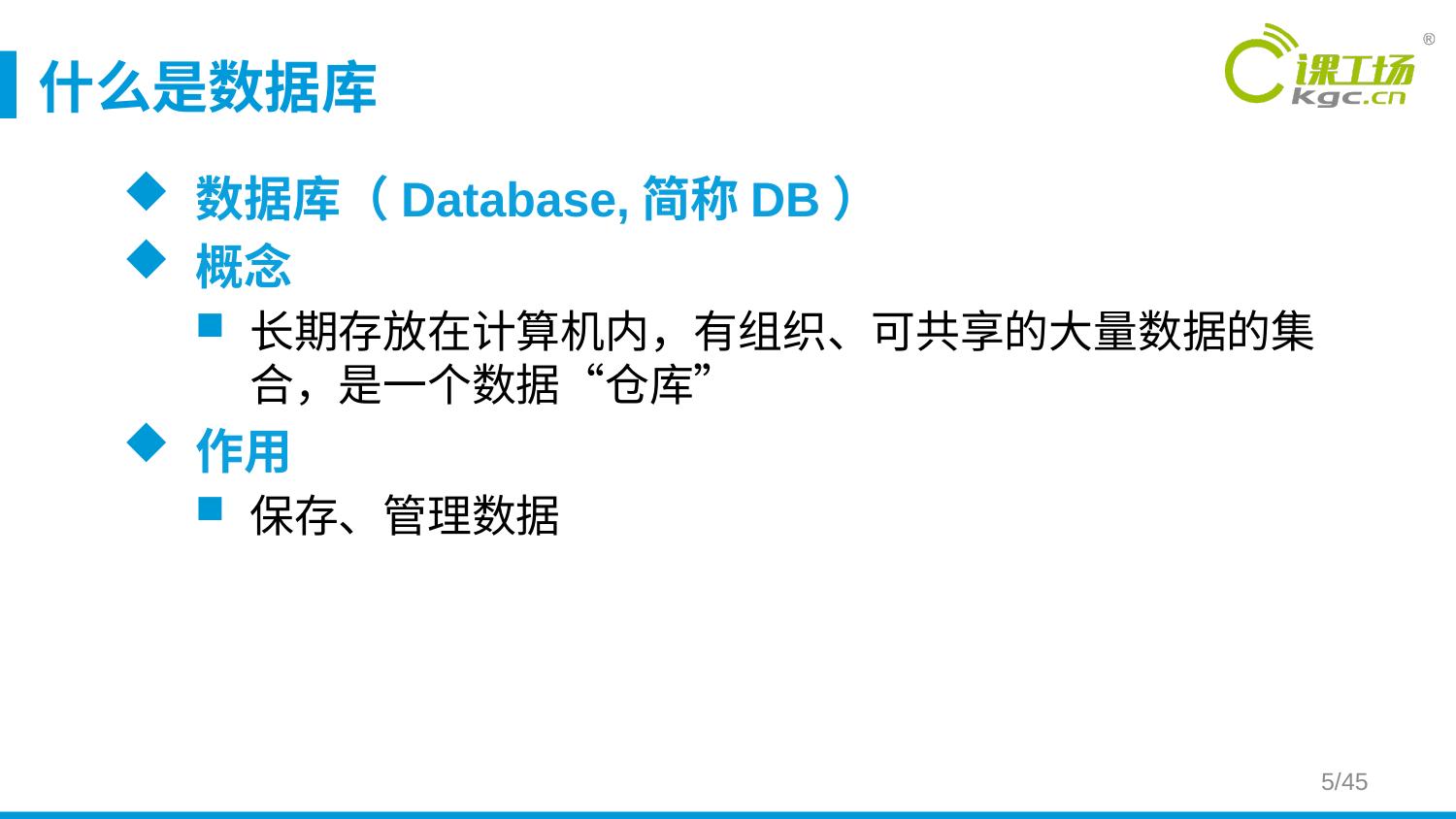

# 什么是数据库
数据库（Database,简称DB）
概念
长期存放在计算机内，有组织、可共享的大量数据的集合，是一个数据“仓库”
作用
保存、管理数据

5/45